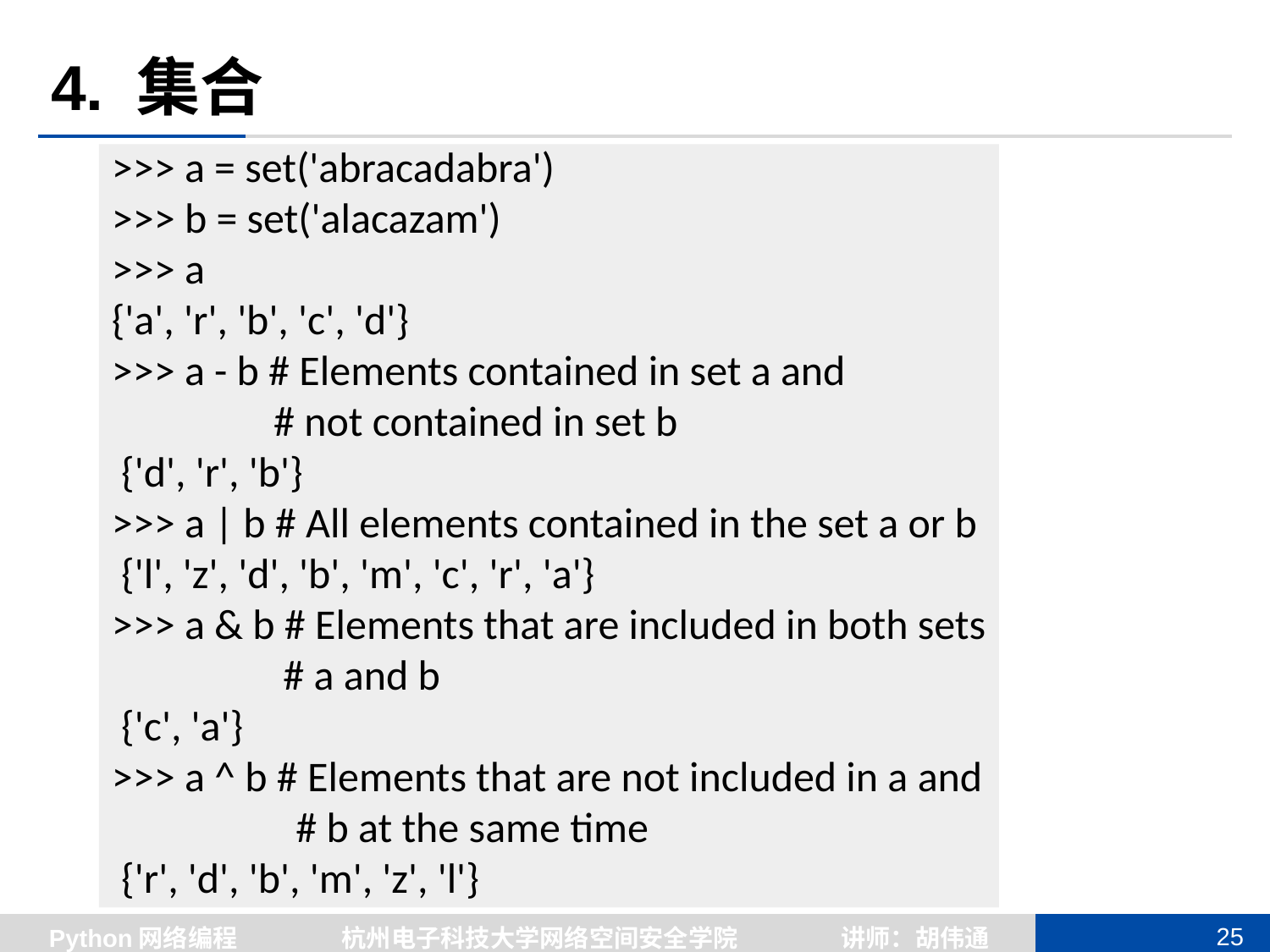

# 4. 集合
>>> a = set('abracadabra')
>>> b = set('alacazam')
>>> a
{'a', 'r', 'b', 'c', 'd'}
>>> a - b # Elements contained in set a and
                 # not contained in set b
 {'d', 'r', 'b'}
>>> a | b # All elements contained in the set a or b
 {'l', 'z', 'd', 'b', 'm', 'c', 'r', 'a'}
>>> a & b # Elements that are included in both sets
                  # a and b
 {'c', 'a'}
>>> a ^ b # Elements that are not included in a and
	      # b at the same time
 {'r', 'd', 'b', 'm', 'z', 'l'}